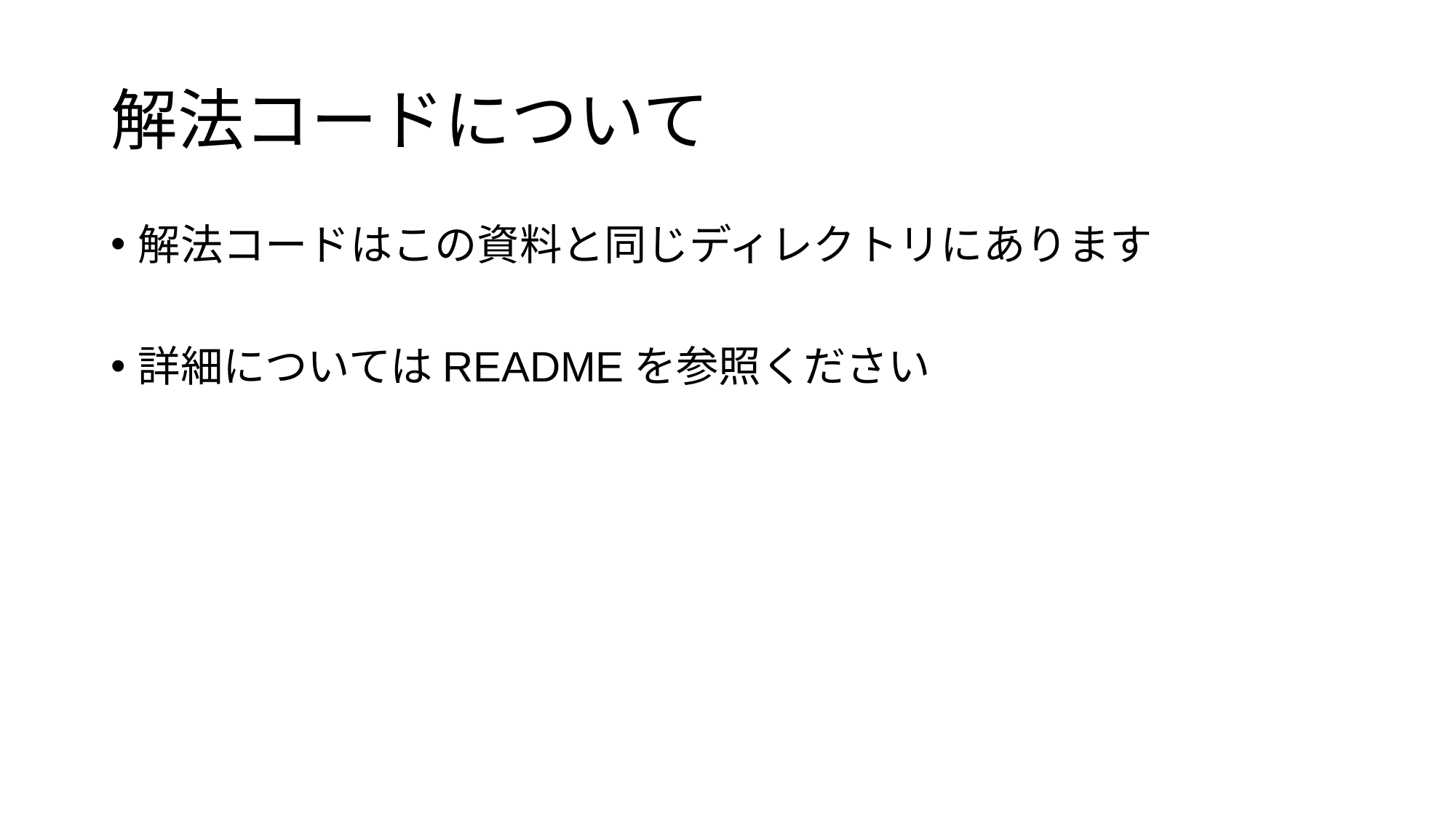

# 解法コードについて
解法コードはこの資料と同じディレクトリにあります

詳細についてはREADMEを参照ください